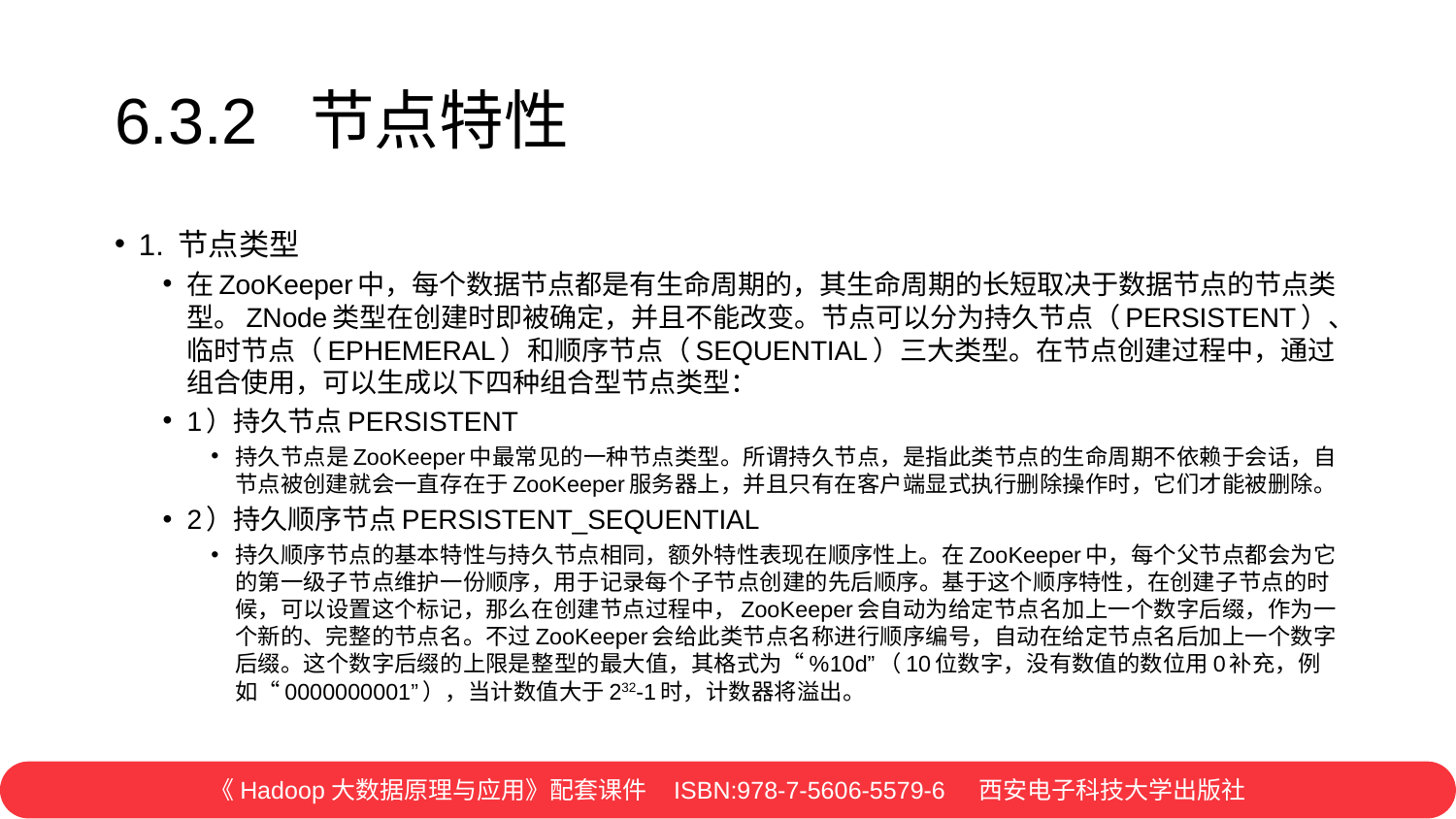

# 6.3.2  节点特性
1. 节点类型
在ZooKeeper中，每个数据节点都是有生命周期的，其生命周期的长短取决于数据节点的节点类型。ZNode类型在创建时即被确定，并且不能改变。节点可以分为持久节点（PERSISTENT）、临时节点（EPHEMERAL）和顺序节点（SEQUENTIAL）三大类型。在节点创建过程中，通过组合使用，可以生成以下四种组合型节点类型：
1）持久节点PERSISTENT
持久节点是ZooKeeper中最常见的一种节点类型。所谓持久节点，是指此类节点的生命周期不依赖于会话，自节点被创建就会一直存在于ZooKeeper服务器上，并且只有在客户端显式执行删除操作时，它们才能被删除。
2）持久顺序节点PERSISTENT_SEQUENTIAL
持久顺序节点的基本特性与持久节点相同，额外特性表现在顺序性上。在ZooKeeper中，每个父节点都会为它的第一级子节点维护一份顺序，用于记录每个子节点创建的先后顺序。基于这个顺序特性，在创建子节点的时候，可以设置这个标记，那么在创建节点过程中，ZooKeeper会自动为给定节点名加上一个数字后缀，作为一个新的、完整的节点名。不过ZooKeeper会给此类节点名称进行顺序编号，自动在给定节点名后加上一个数字后缀。这个数字后缀的上限是整型的最大值，其格式为“%10d”（10位数字，没有数值的数位用0补充，例如“0000000001”），当计数值大于232-1时，计数器将溢出。